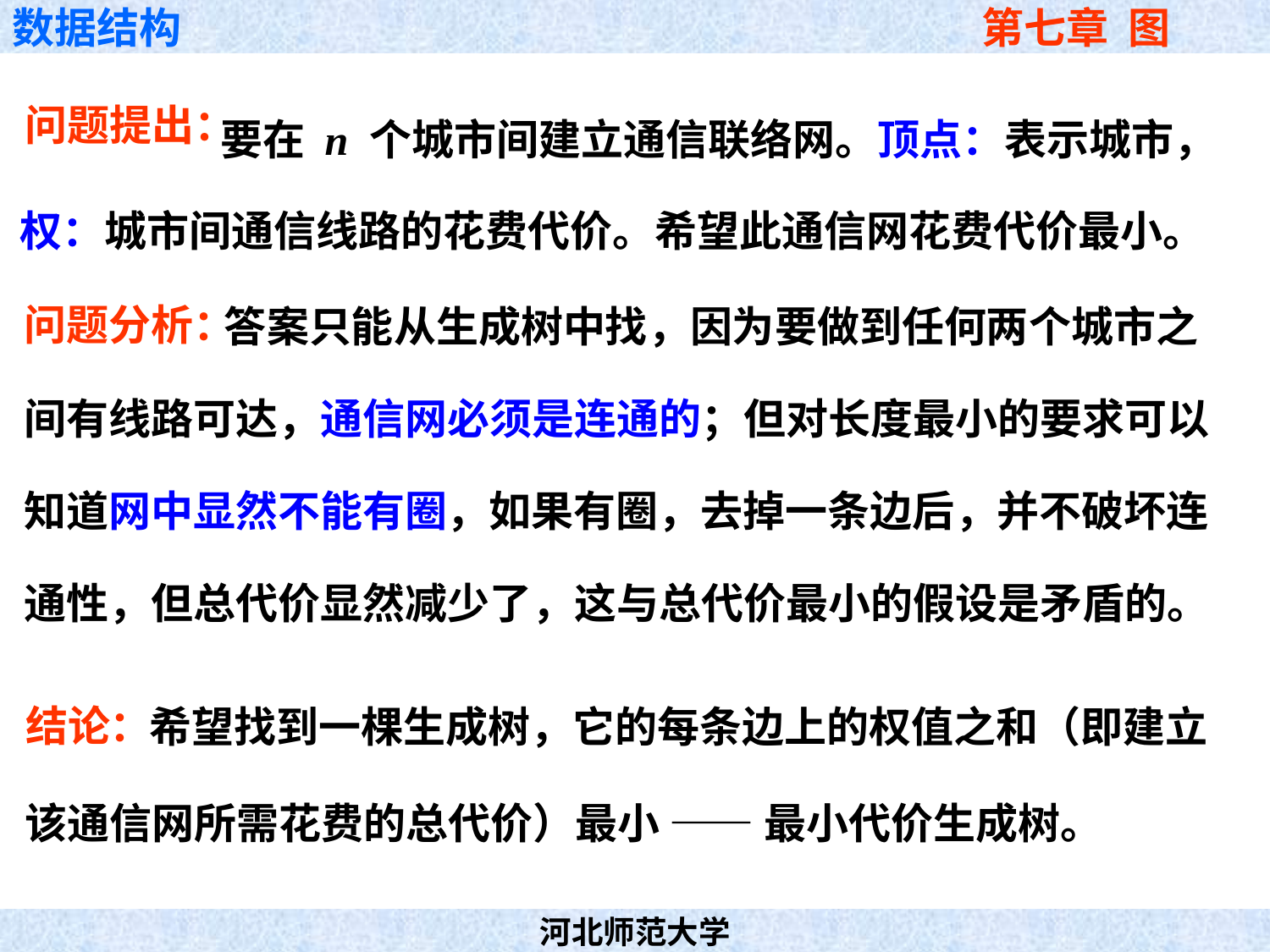

要在 n 个城市间建立通信联络网。顶点：表示城市，
权：城市间通信线路的花费代价。希望此通信网花费代价最小。
问题提出：
                    答案只能从生成树中找，因为要做到任何两个城市之
间有线路可达，通信网必须是连通的；但对长度最小的要求可以
知道网中显然不能有圈，如果有圈，去掉一条边后，并不破坏连
通性，但总代价显然减少了，这与总代价最小的假设是矛盾的。
问题分析：
结论：
            希望找到一棵生成树，它的每条边上的权值之和（即建立
该通信网所需花费的总代价）最小 —— 最小代价生成树。